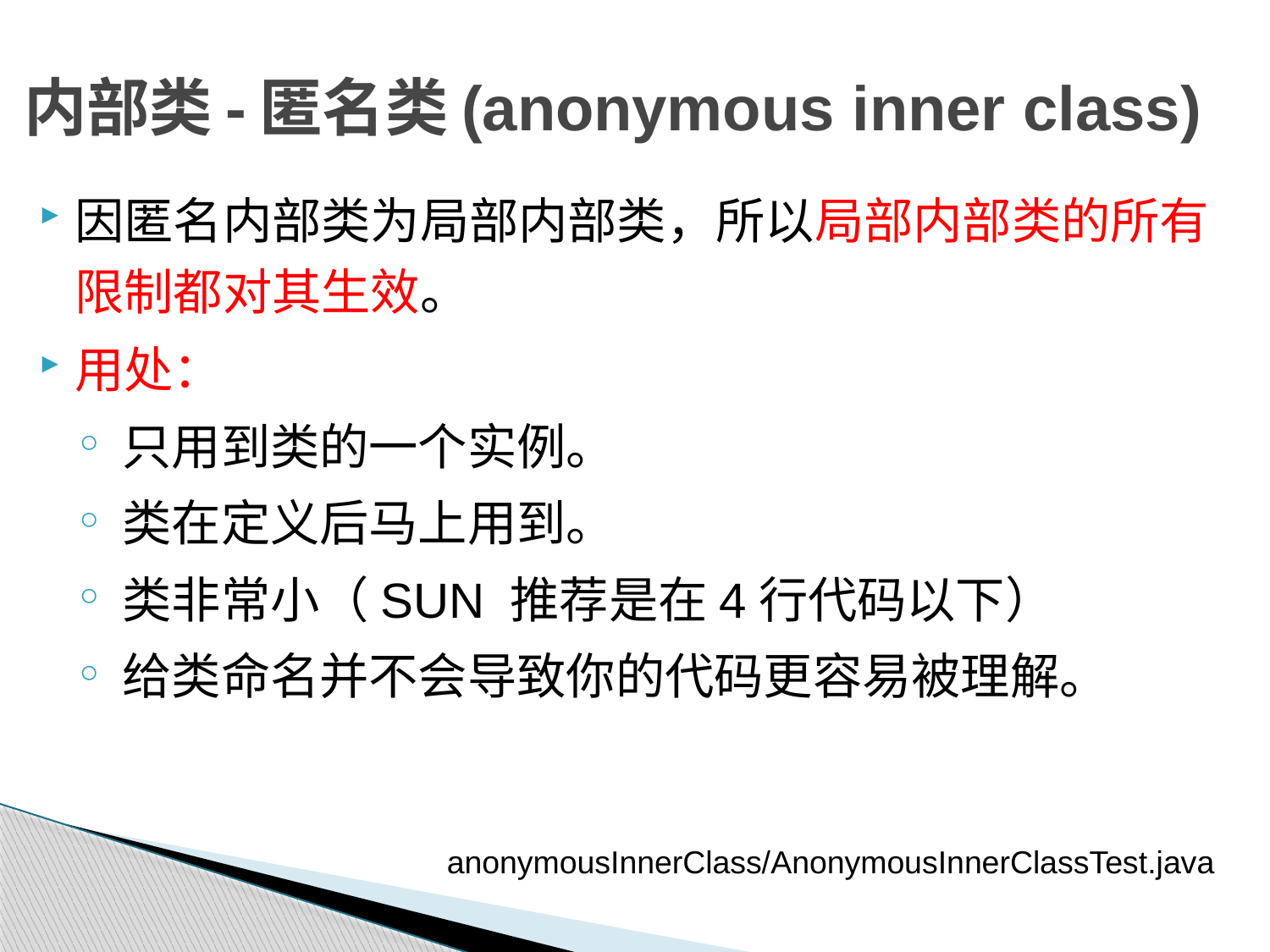

# 内部类-匿名类(anonymous inner class)
因匿名内部类为局部内部类，所以局部内部类的所有限制都对其生效。
用处：
只用到类的一个实例。
类在定义后马上用到。
类非常小（SUN 推荐是在4行代码以下）
给类命名并不会导致你的代码更容易被理解。
anonymousInnerClass/AnonymousInnerClassTest.java